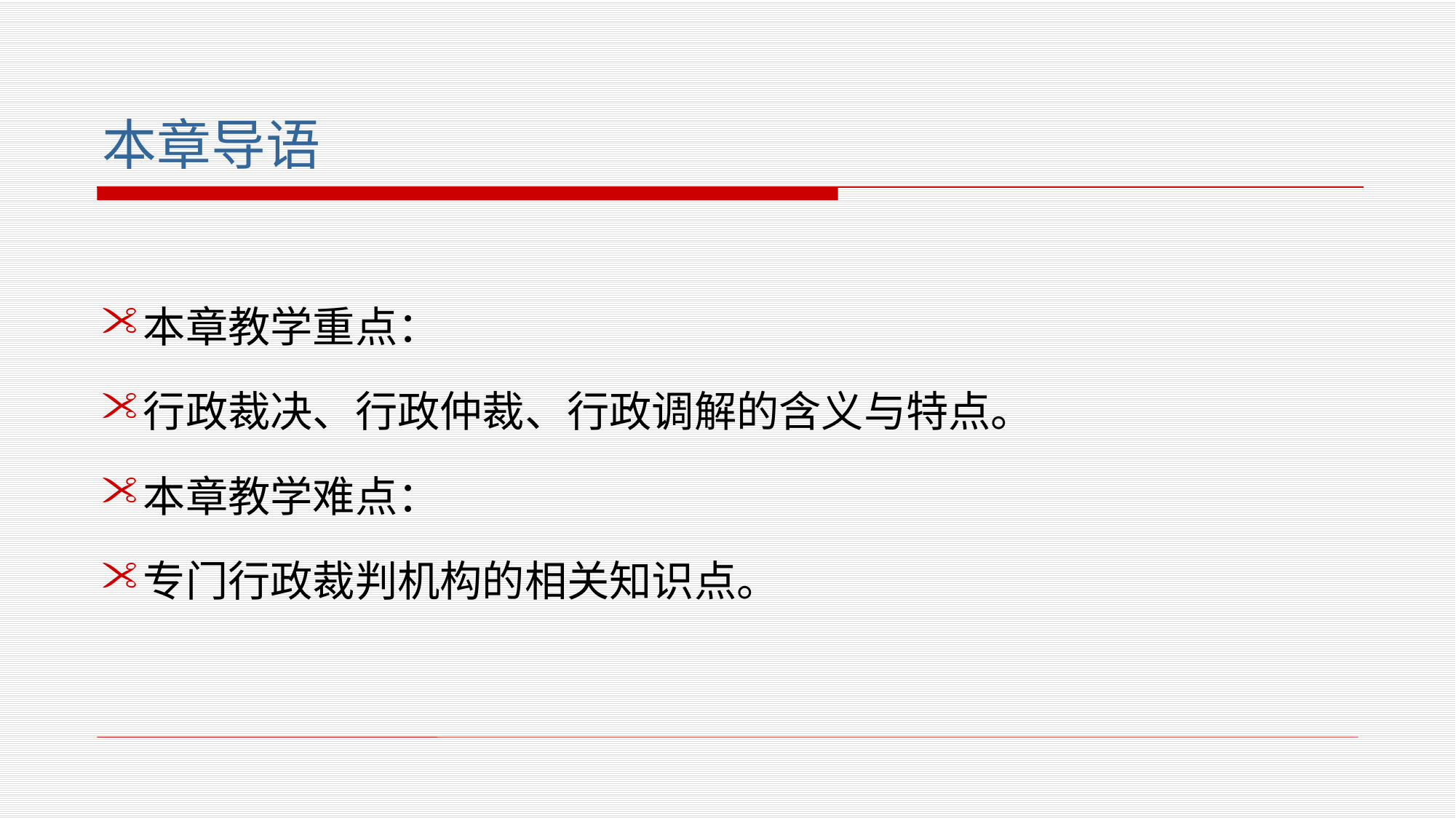

# 本章导语

本章教学重点：
行政裁决、行政仲裁、行政调解的含义与特点。
本章教学难点：
专门行政裁判机构的相关知识点。